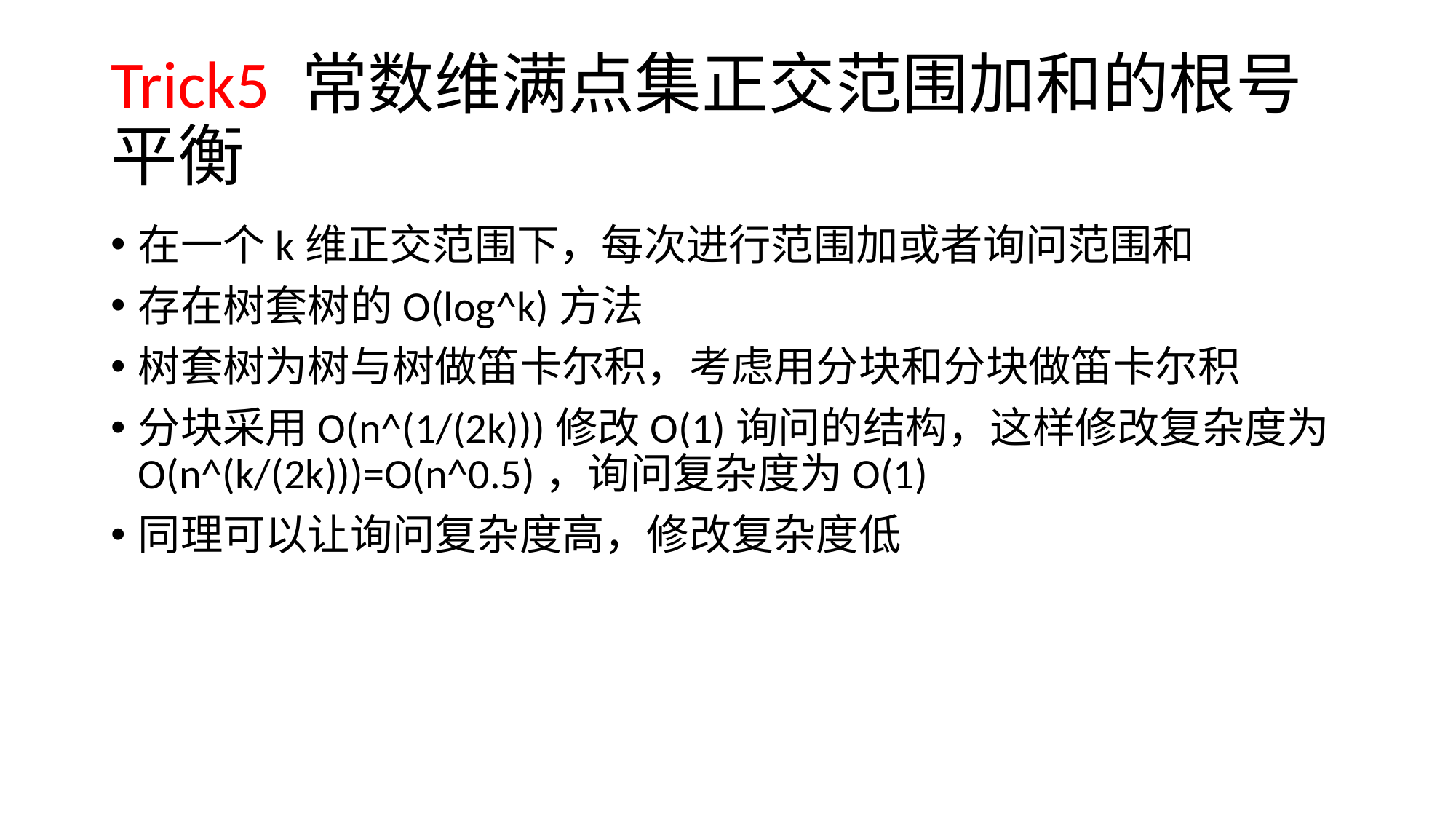

# Trick5 常数维满点集正交范围加和的根号平衡
在一个k维正交范围下，每次进行范围加或者询问范围和
存在树套树的O(log^k)方法
树套树为树与树做笛卡尔积，考虑用分块和分块做笛卡尔积
分块采用O(n^(1/(2k)))修改O(1)询问的结构，这样修改复杂度为O(n^(k/(2k)))=O(n^0.5)，询问复杂度为O(1)
同理可以让询问复杂度高，修改复杂度低